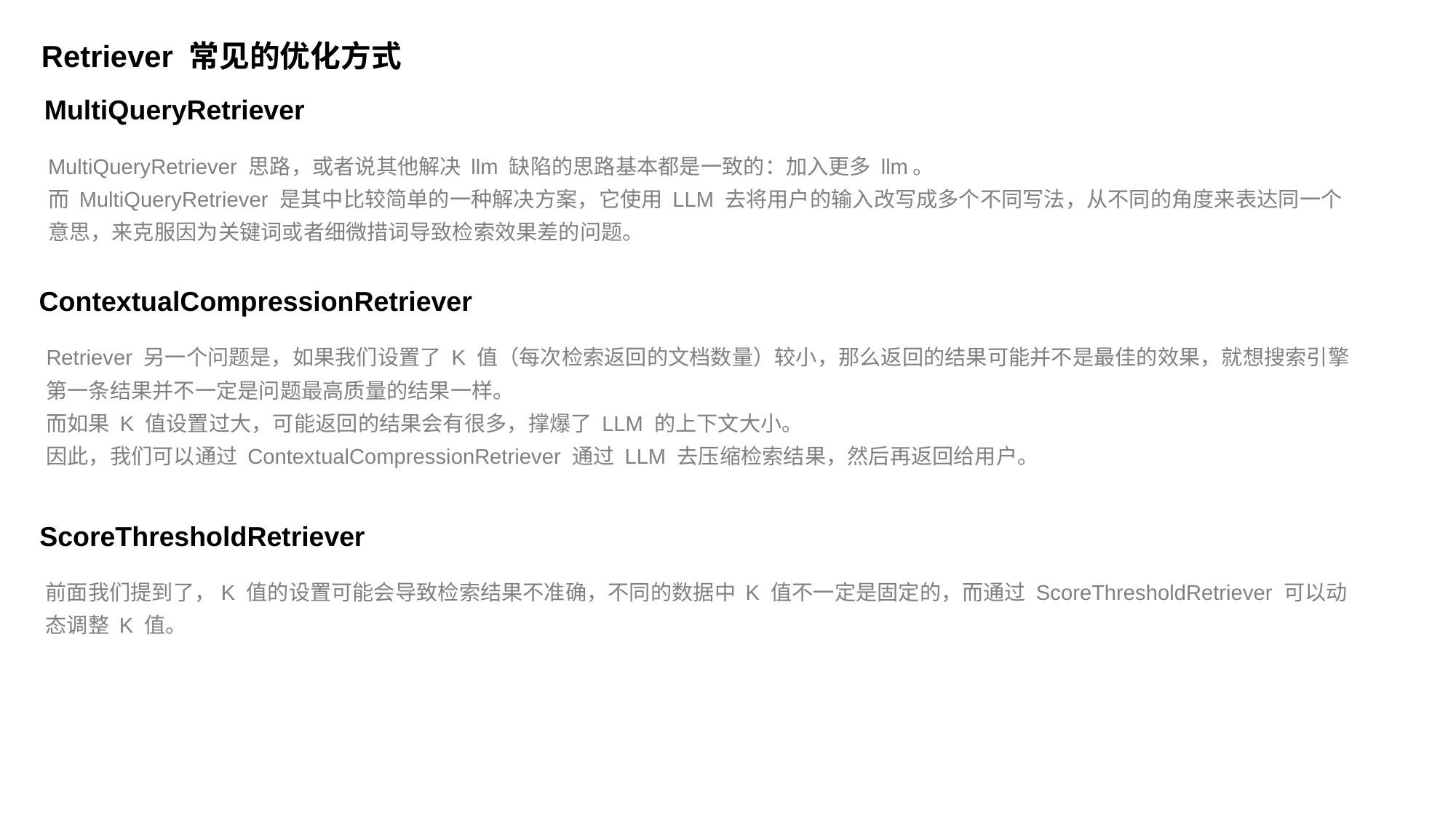

Retriever 常见的优化方式
MultiQueryRetriever
MultiQueryRetriever 思路，或者说其他解决 llm 缺陷的思路基本都是一致的：加入更多 llm。
而 MultiQueryRetriever 是其中比较简单的一种解决方案，它使用 LLM 去将用户的输入改写成多个不同写法，从不同的角度来表达同一个意思，来克服因为关键词或者细微措词导致检索效果差的问题。
ContextualCompressionRetriever
Retriever 另一个问题是，如果我们设置了 K 值（每次检索返回的文档数量）较小，那么返回的结果可能并不是最佳的效果，就想搜索引擎第一条结果并不一定是问题最高质量的结果一样。
而如果 K 值设置过大，可能返回的结果会有很多，撑爆了 LLM 的上下文大小。
因此，我们可以通过 ContextualCompressionRetriever 通过 LLM 去压缩检索结果，然后再返回给用户。
ScoreThresholdRetriever
前面我们提到了，K 值的设置可能会导致检索结果不准确，不同的数据中 K 值不一定是固定的，而通过 ScoreThresholdRetriever 可以动态调整 K 值。